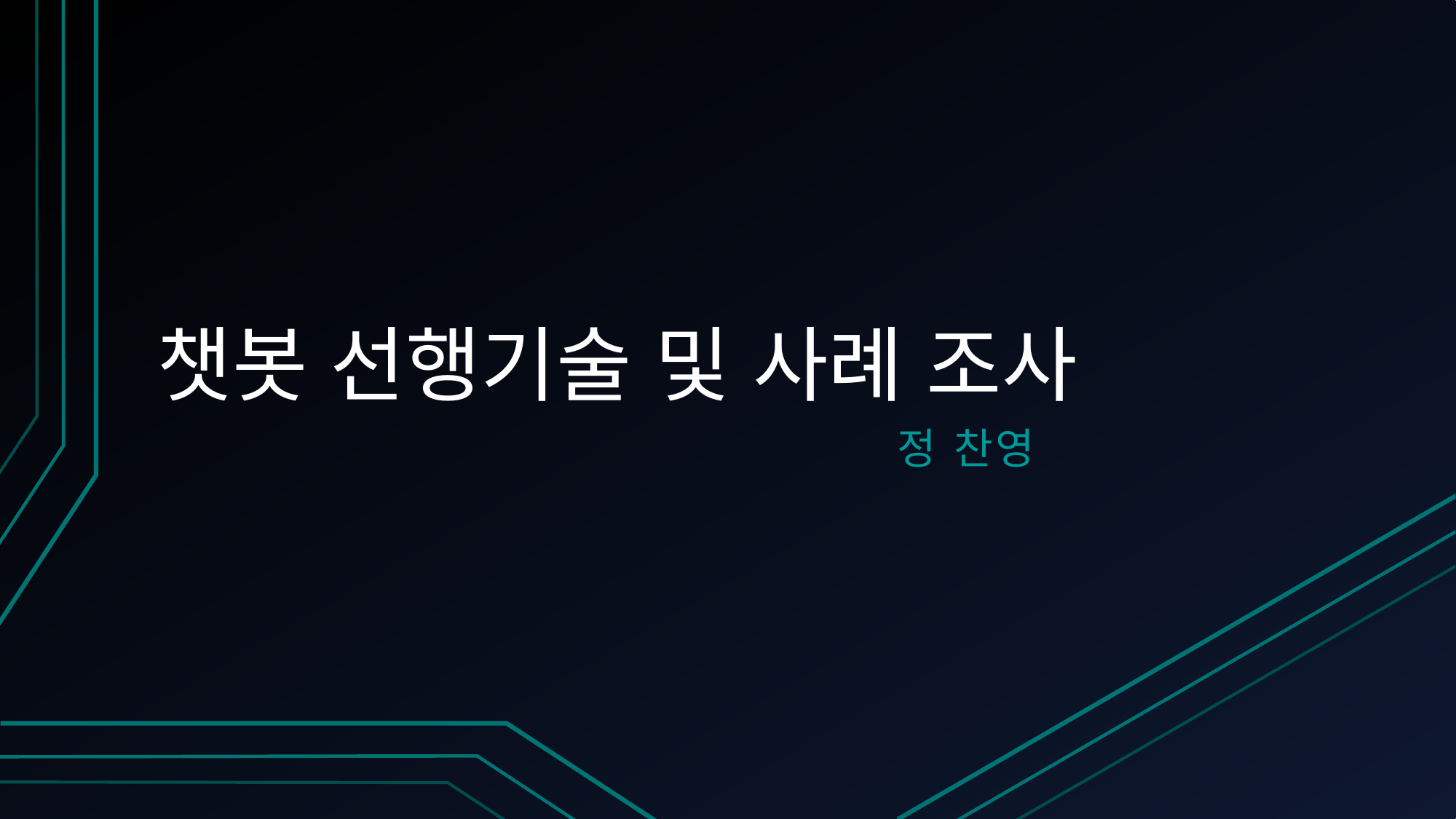

# 챗봇 선행기술 및 사례 조사
정 찬영